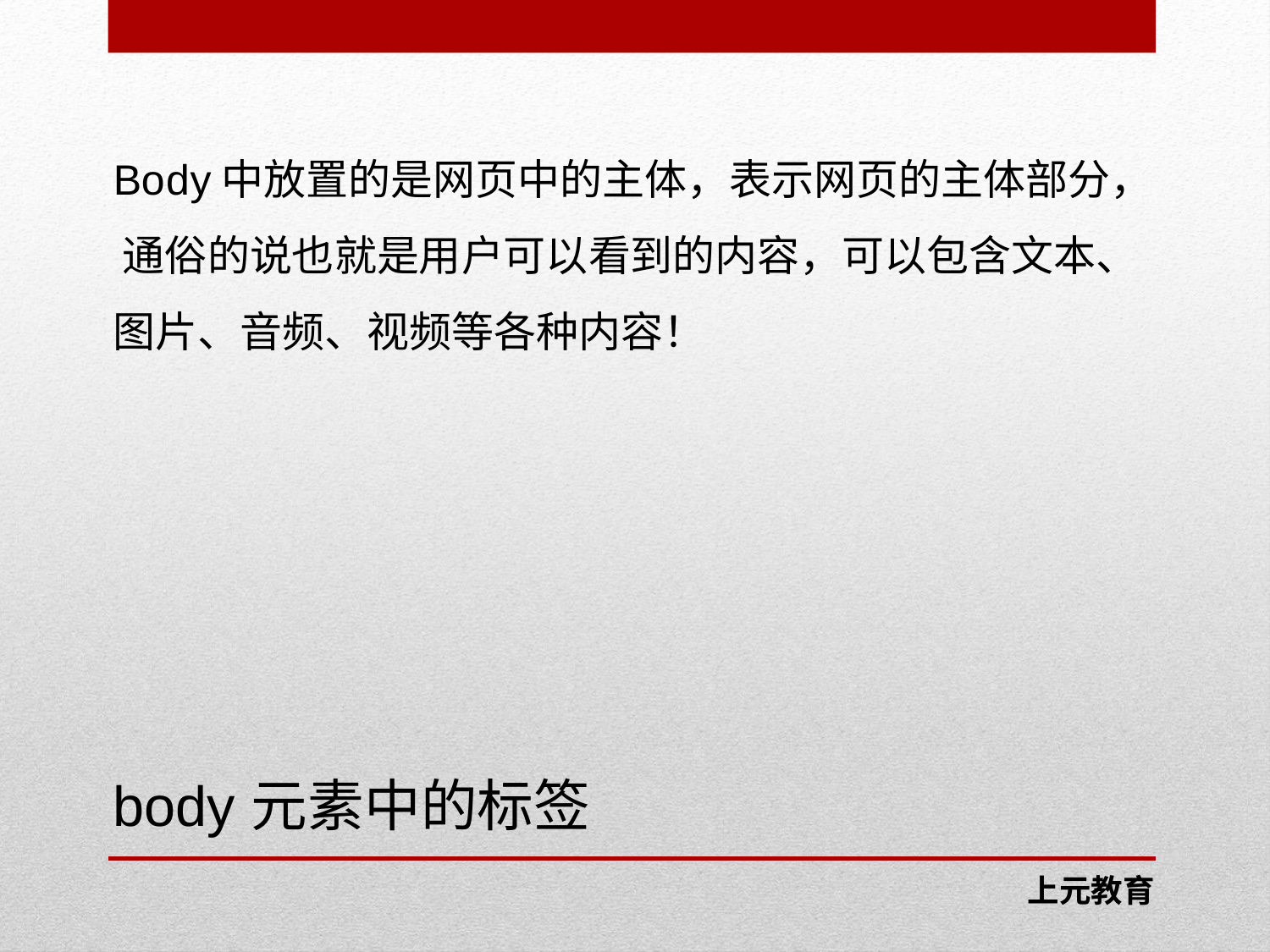

# Body中放置的是网页中的主体，表示网页的主体部分， 通俗的说也就是用户可以看到的内容，可以包含文本、 图片、音频、视频等各种内容！
body元素中的标签
             上元教育